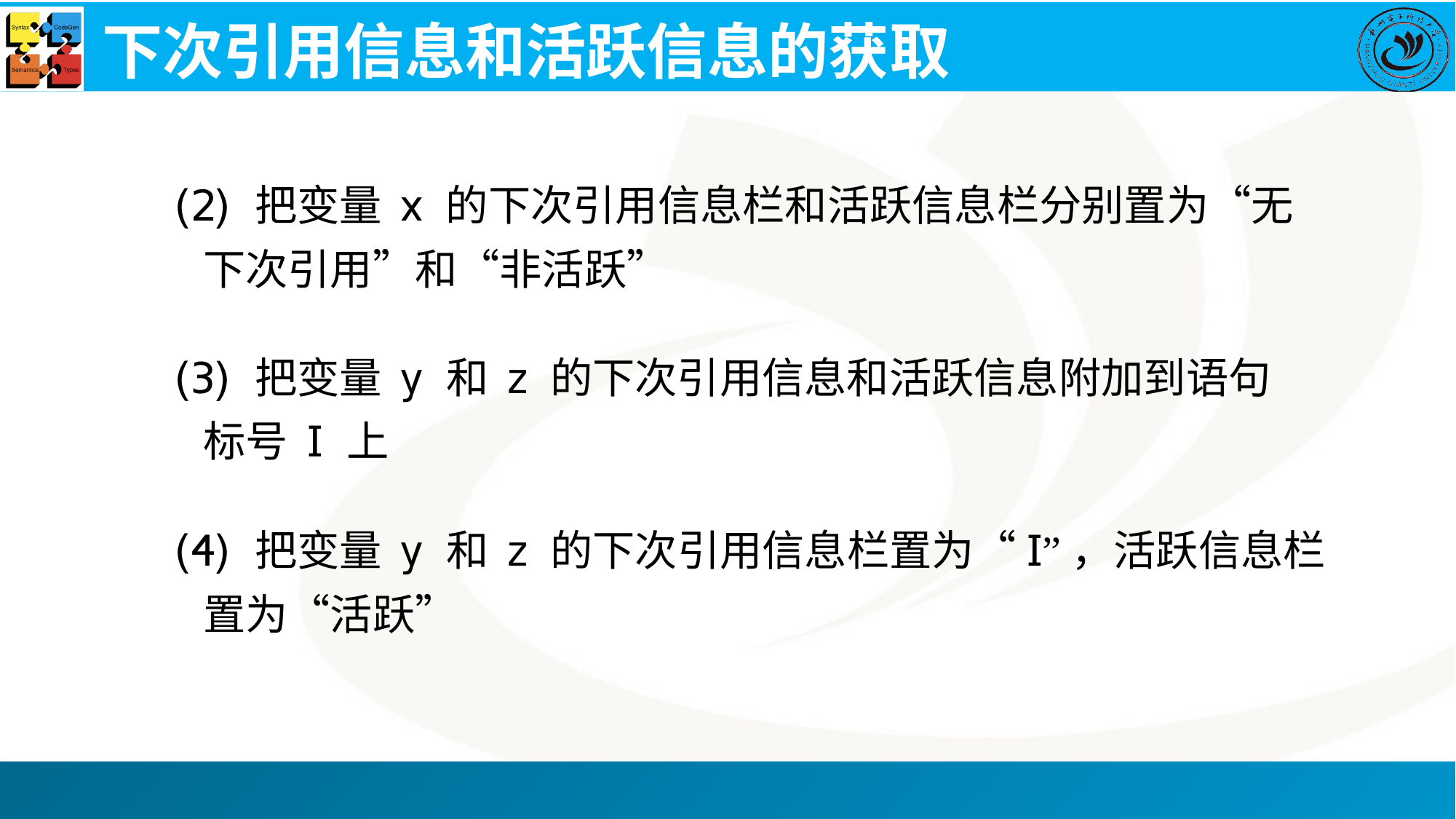

# 下次引用信息和活跃信息的获取
(2) 把变量 x 的下次引用信息栏和活跃信息栏分别置为“无下次引用”和“非活跃”
(3) 把变量 y 和 z 的下次引用信息和活跃信息附加到语句标号 I 上
(4) 把变量 y 和 z 的下次引用信息栏置为“I”，活跃信息栏置为“活跃”
23